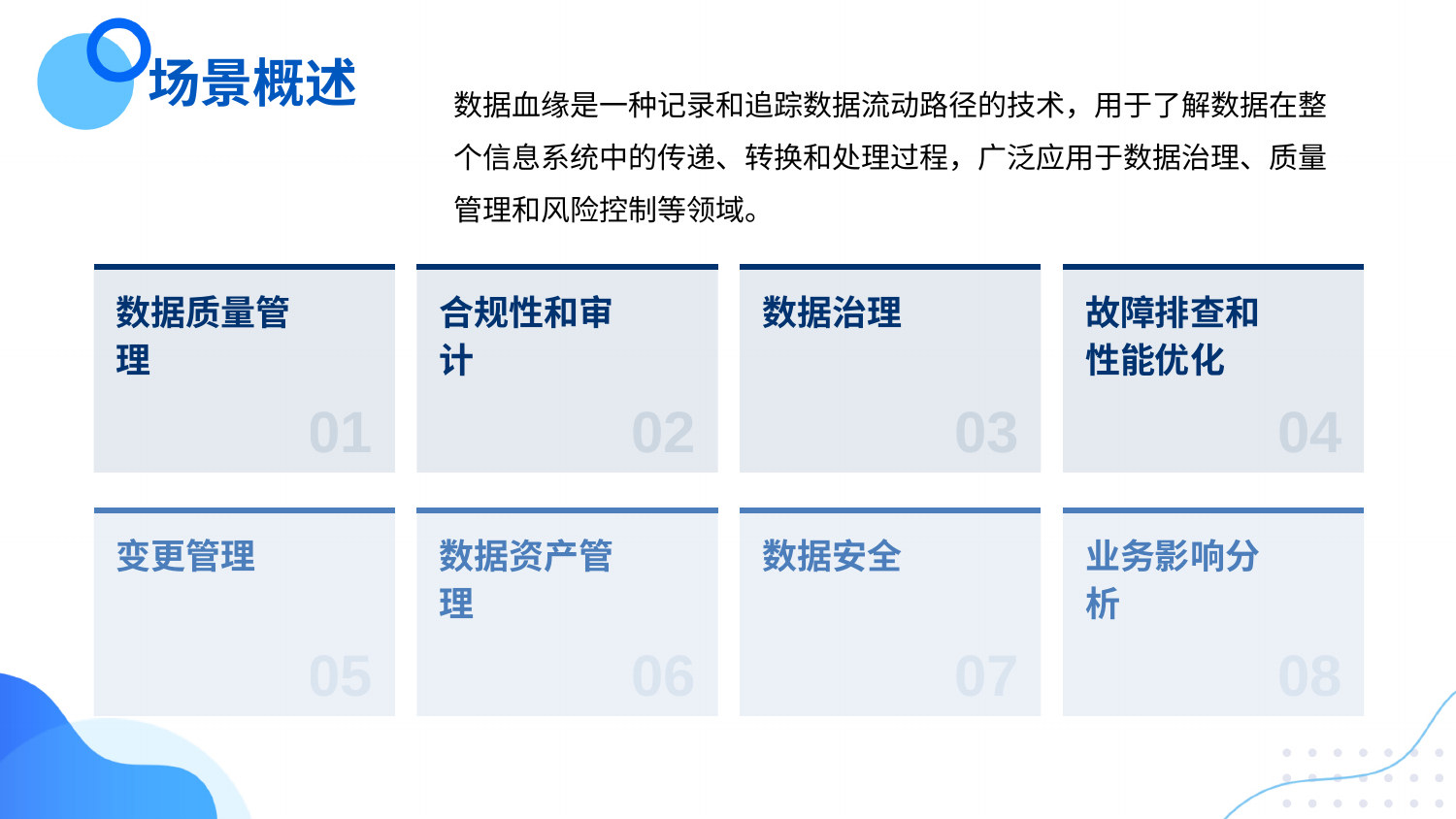

场景概述
数据血缘是一种记录和追踪数据流动路径的技术，用于了解数据在整个信息系统中的传递、转换和处理过程，广泛应用于数据治理、质量管理和风险控制等领域。

数据质量管理
合规性和审计
数据治理
故障排查和性能优化
01
02
03
04

变更管理
数据资产管理
数据安全
业务影响分析
05
06
07
08